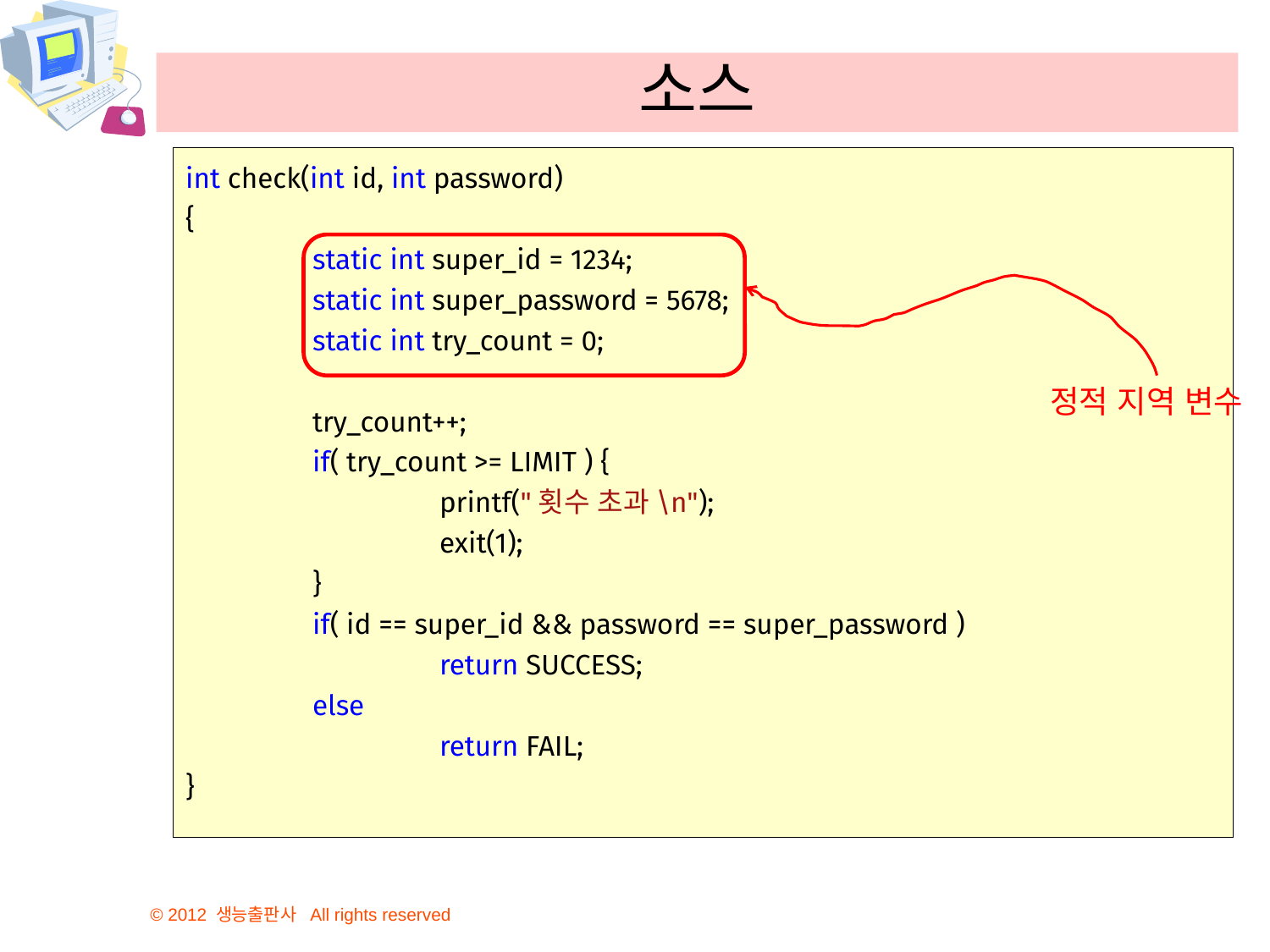

# 소스
int check(int id, int password)
{
	static int super_id = 1234;
	static int super_password = 5678;
	static int try_count = 0;

	try_count++;
	if( try_count >= LIMIT ) {
		printf("횟수 초과\n");
		exit(1);
	}
	if( id == super_id && password == super_password )
		return SUCCESS;
	else
		return FAIL;
}

정적 지역 변수